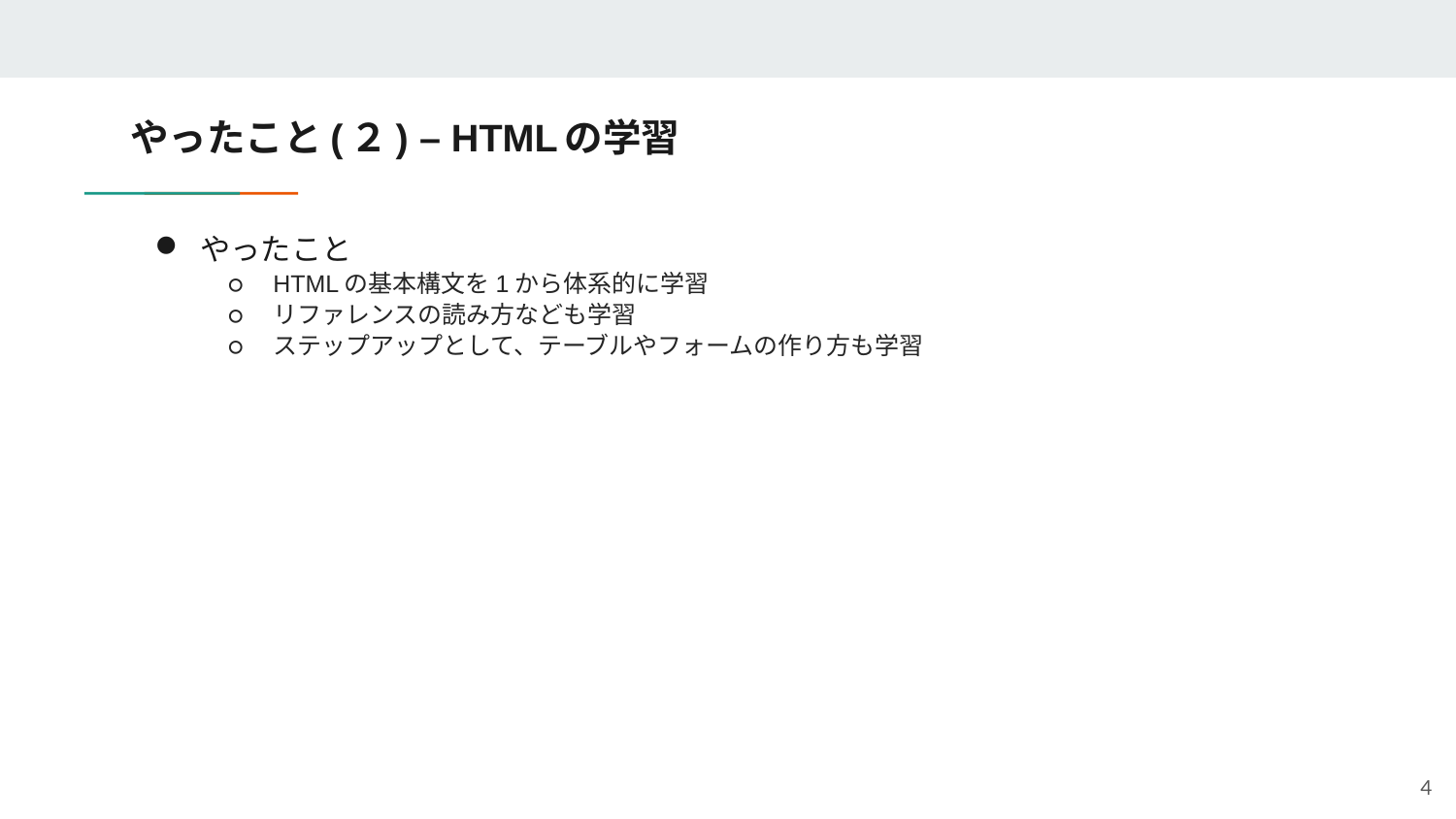

# やったこと(２) – HTMLの学習
やったこと
HTMLの基本構文を1から体系的に学習
リファレンスの読み方なども学習
ステップアップとして、テーブルやフォームの作り方も学習
4